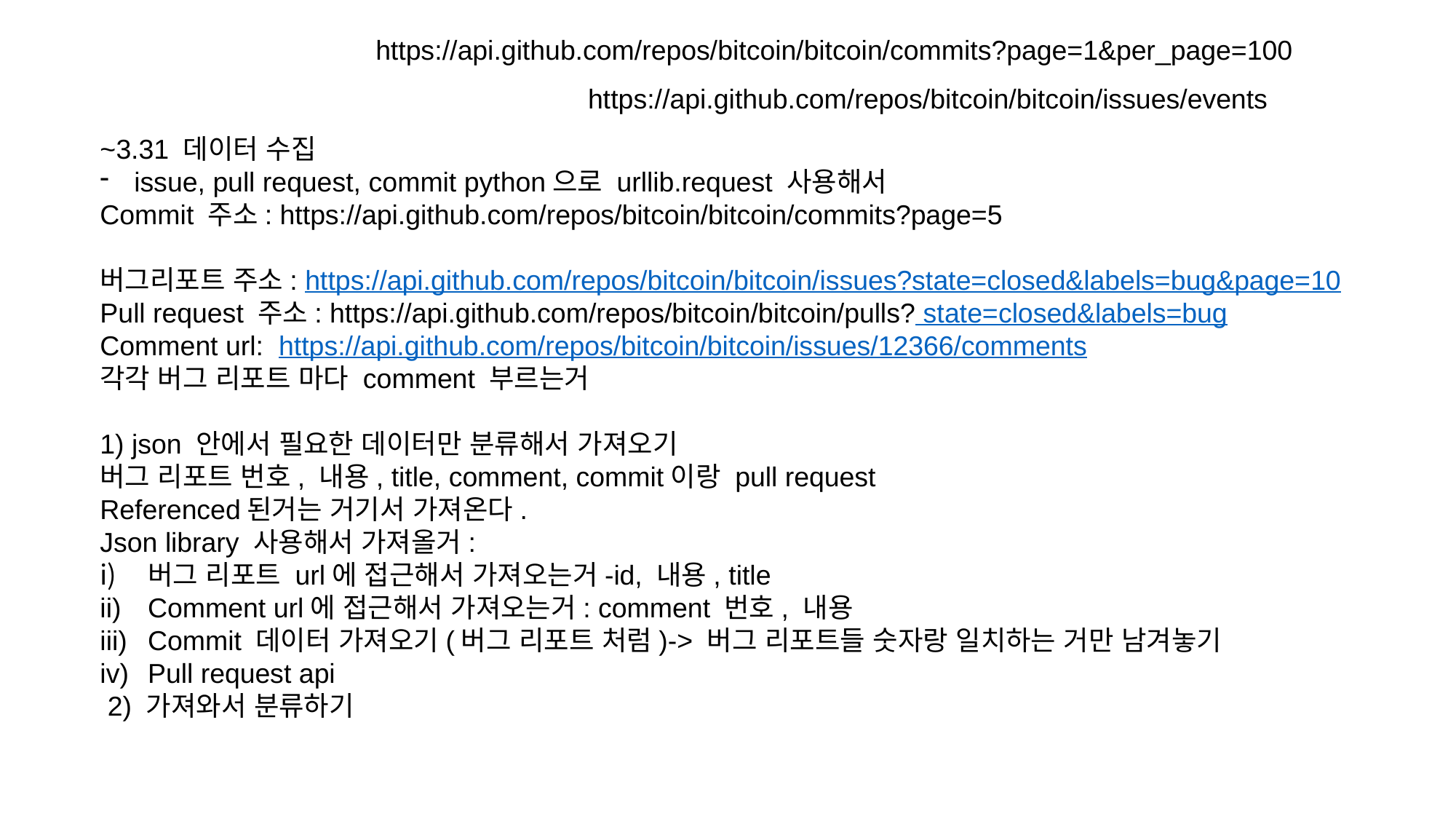

https://api.github.com/repos/bitcoin/bitcoin/commits?page=1&per_page=100
https://api.github.com/repos/bitcoin/bitcoin/issues/events
~3.31 데이터 수집
issue, pull request, commit python으로 urllib.request 사용해서
Commit 주소: https://api.github.com/repos/bitcoin/bitcoin/commits?page=5

버그리포트 주소: https://api.github.com/repos/bitcoin/bitcoin/issues?state=closed&labels=bug&page=10
Pull request 주소: https://api.github.com/repos/bitcoin/bitcoin/pulls? state=closed&labels=bug
Comment url:  https://api.github.com/repos/bitcoin/bitcoin/issues/12366/comments
각각 버그 리포트 마다 comment 부르는거

1) json 안에서 필요한 데이터만 분류해서 가져오기
버그 리포트 번호, 내용, title, comment, commit이랑 pull request
Referenced된거는 거기서 가져온다.
Json library 사용해서 가져올거:
버그 리포트 url에 접근해서 가져오는거-id, 내용, title
Comment url에 접근해서 가져오는거: comment 번호, 내용
Commit 데이터 가져오기(버그 리포트 처럼)-> 버그 리포트들 숫자랑 일치하는 거만 남겨놓기
Pull request api
 2) 가져와서 분류하기